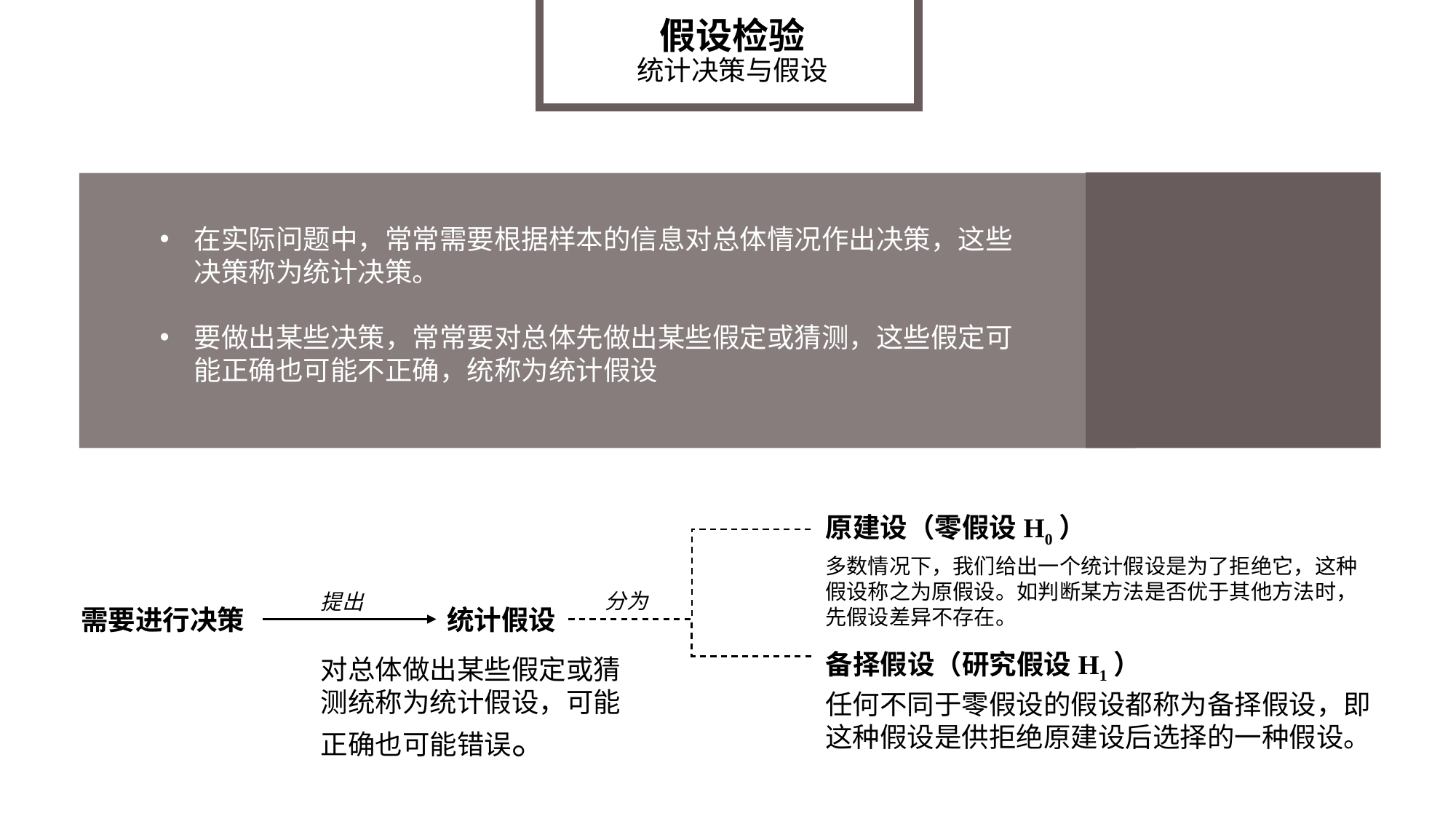

假设检验
统计决策与假设

在实际问题中，常常需要根据样本的信息对总体情况作出决策，这些决策称为统计决策。

要做出某些决策，常常要对总体先做出某些假定或猜测，这些假定可能正确也可能不正确，统称为统计假设
原建设（零假设H0）
多数情况下，我们给出一个统计假设是为了拒绝它，这种假设称之为原假设。如判断某方法是否优于其他方法时，先假设差异不存在。
分为
提出
需要进行决策
统计假设
备择假设（研究假设H1）
对总体做出某些假定或猜测统称为统计假设，可能正确也可能错误。
任何不同于零假设的假设都称为备择假设，即这种假设是供拒绝原建设后选择的一种假设。